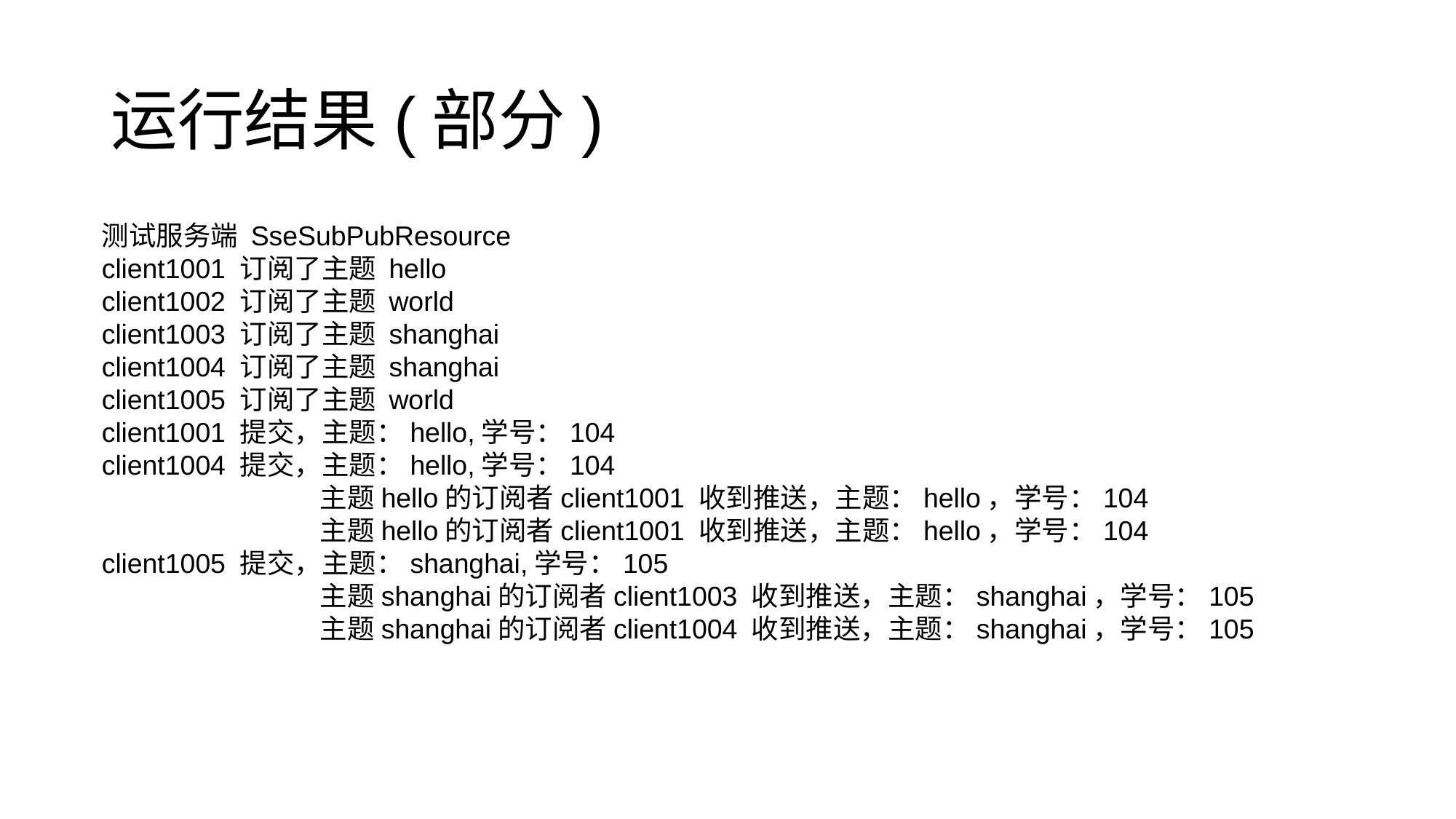

# 运行结果(部分)
测试服务端 SseSubPubResource
client1001 订阅了主题 hello
client1002 订阅了主题 world
client1003 订阅了主题 shanghai
client1004 订阅了主题 shanghai
client1005 订阅了主题 world
client1001 提交，主题：hello,学号：104
client1004 提交，主题：hello,学号：104
		主题hello的订阅者client1001 收到推送，主题：hello，学号：104
		主题hello的订阅者client1001 收到推送，主题：hello，学号：104
client1005 提交，主题：shanghai,学号：105
		主题shanghai的订阅者client1003 收到推送，主题：shanghai，学号：105
		主题shanghai的订阅者client1004 收到推送，主题：shanghai，学号：105